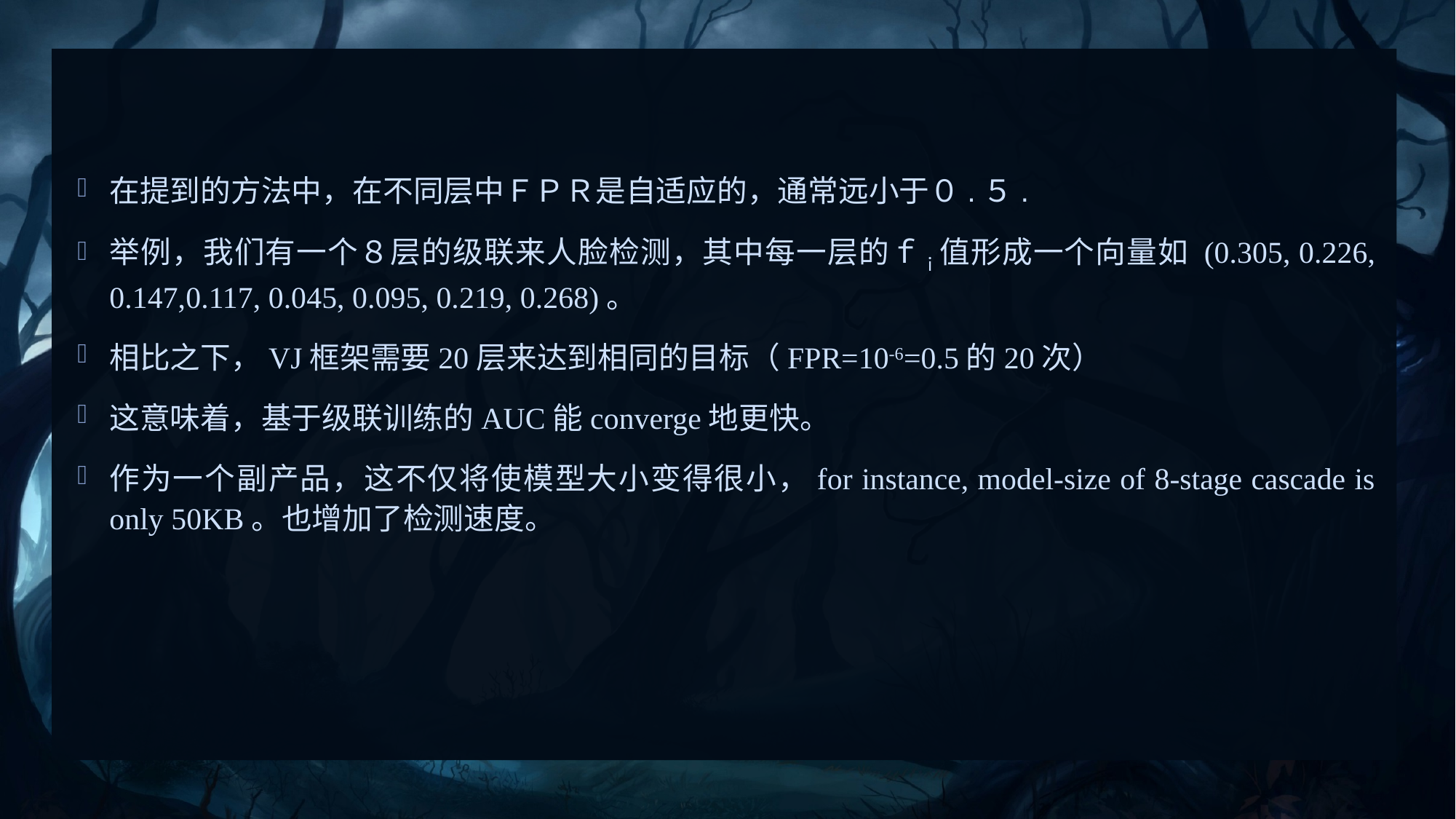

#
在提到的方法中，在不同层中ＦＰＲ是自适应的，通常远小于０.５.
举例，我们有一个８层的级联来人脸检测，其中每一层的ｆｉ值形成一个向量如 (0.305, 0.226, 0.147,0.117, 0.045, 0.095, 0.219, 0.268)。
相比之下，VJ框架需要20层来达到相同的目标（FPR=10-6=0.5的20次）
这意味着，基于级联训练的AUC能converge地更快。
作为一个副产品，这不仅将使模型大小变得很小，for instance, model-size of 8-stage cascade is only 50KB。也增加了检测速度。